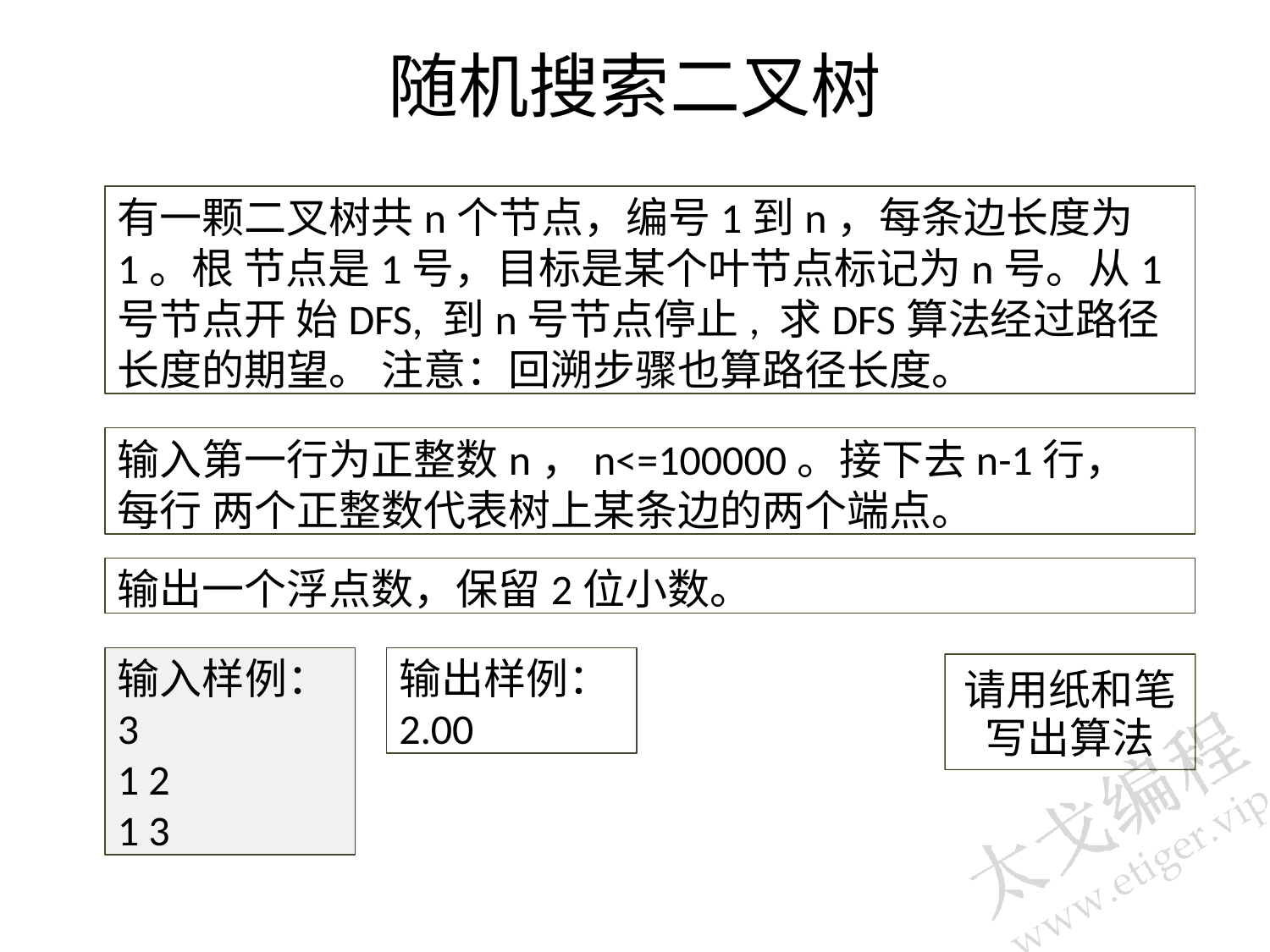

# 随机搜索二叉树
有一颗二叉树共n个节点，编号1到n，每条边长度为1。根 节点是1号，目标是某个叶节点标记为n号。从1号节点开 始DFS, 到n号节点停止, 求DFS算法经过路径长度的期望。 注意：回溯步骤也算路径长度。
输入第一行为正整数n，n<=100000。接下去n-1行，每行 两个正整数代表树上某条边的两个端点。
输出一个浮点数，保留2位小数。
输入样例：
3
1 2
1 3
输出样例：
2.00

请用纸和笔 写出算法